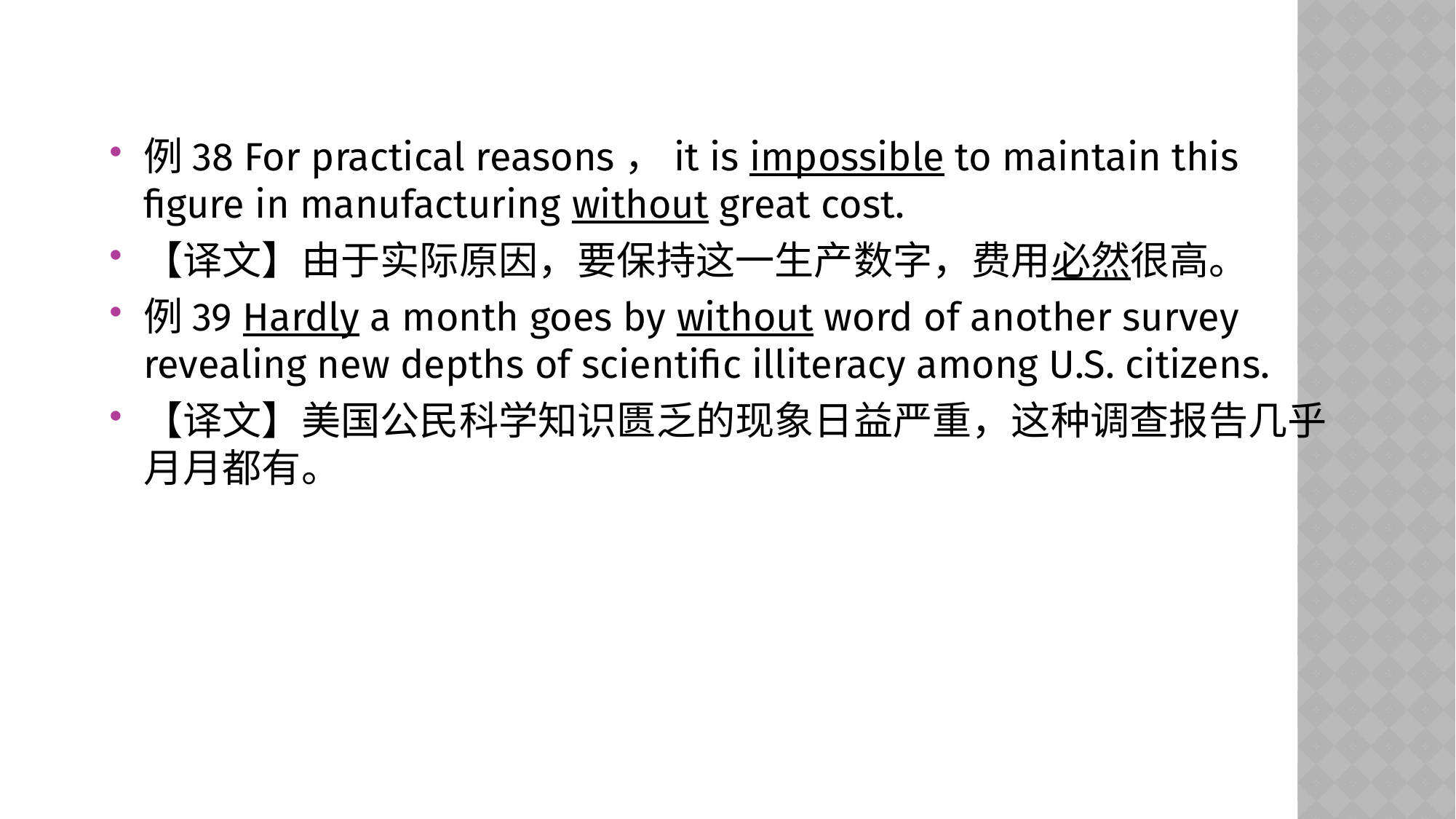

例38 For practical reasons，it is impossible to maintain this figure in manufacturing without great cost.
【译文】由于实际原因，要保持这一生产数字，费用必然很高。
例39 Hardly a month goes by without word of another survey revealing new depths of scientific illiteracy among U.S. citizens.
【译文】美国公民科学知识匮乏的现象日益严重，这种调查报告几乎月月都有。